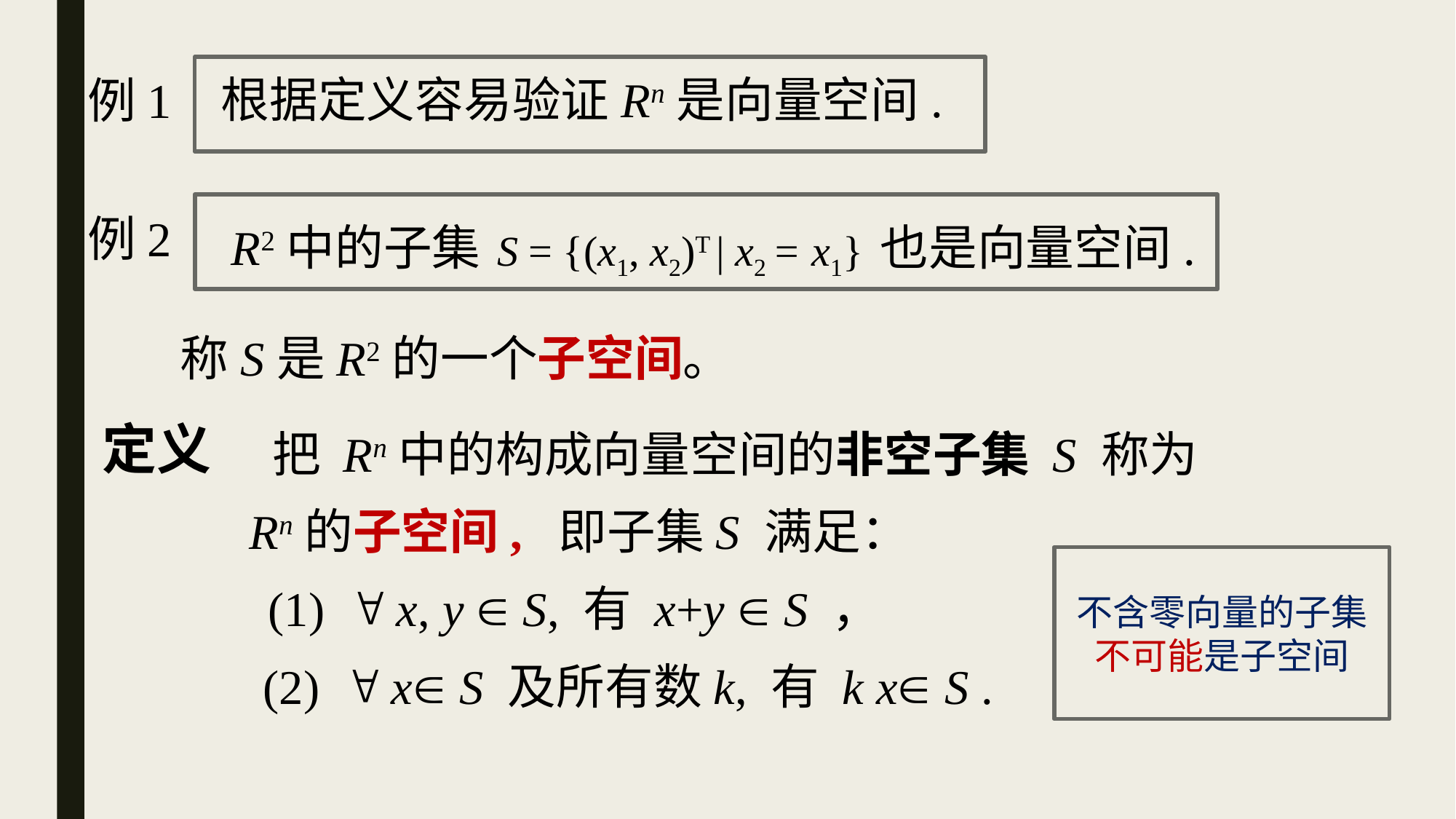

根据定义容易验证Rn是向量空间.
例1

例2
R2中的子集
也是向量空间.
S = {(x1, x2)T | x2 = x1}
称S是R2的一个子空间。
定义
把 Rn中的构成向量空间的非空子集 S 称为
Rn的子空间,  即子集S 满足：
不含零向量的子集不可能是子空间
(1)  ∀ x, y ∈ S, 有 x+y ∈ S ，
(2)  ∀ x∈ S 及所有数k, 有 k x∈ S .